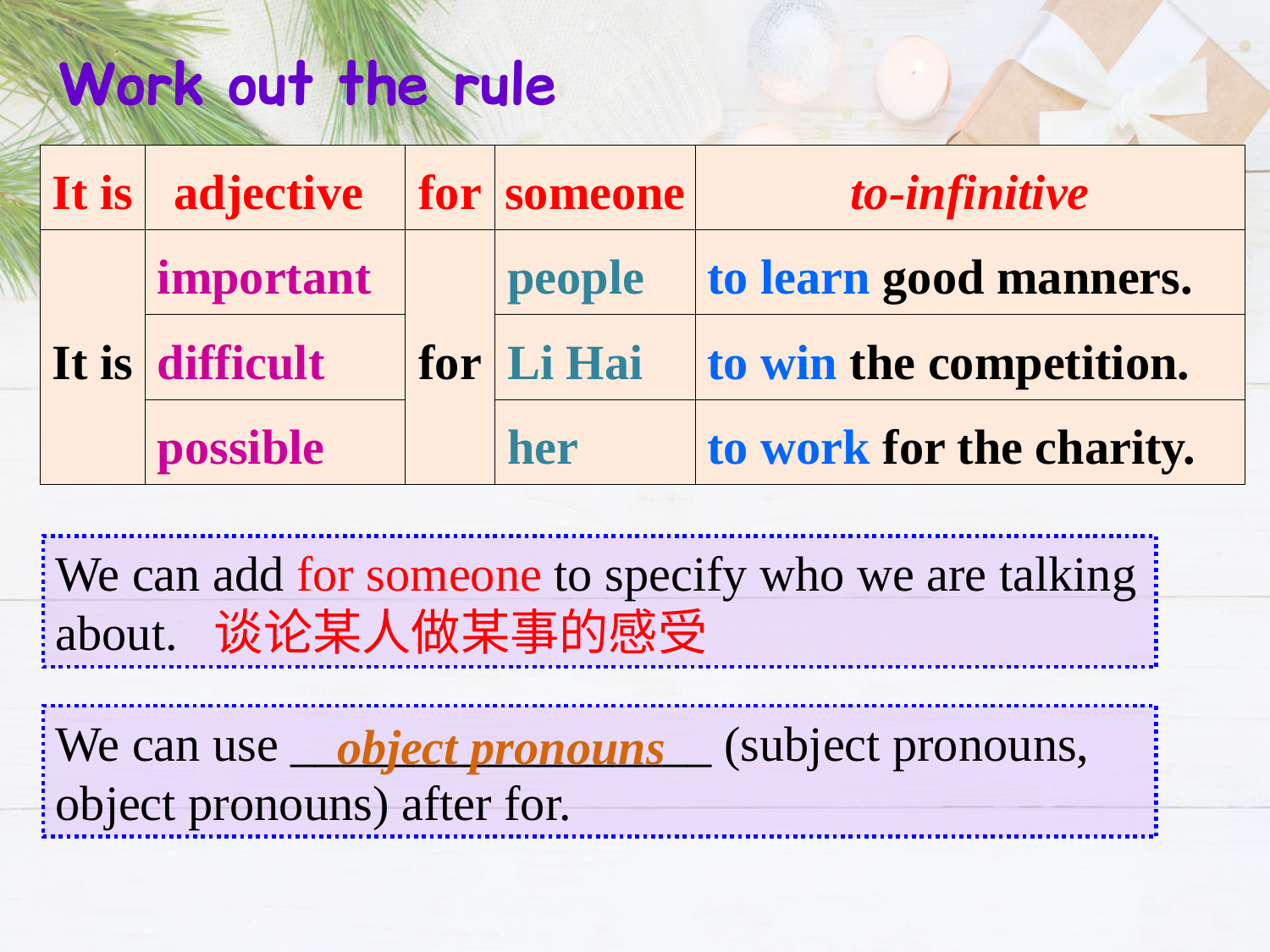

Work out the rule
| It is | adjective | for | someone | to-infinitive |
| --- | --- | --- | --- | --- |
| It is | important | for | people | to learn good manners. |
|  | difficult |  | Li Hai | to win the competition. |
|  | possible |  | her | to work for the charity. |
We can add for someone to specify who we are talking about.  谈论某人做某事的感受
We can use _________________ (subject pronouns, object pronouns) after for.
object pronouns